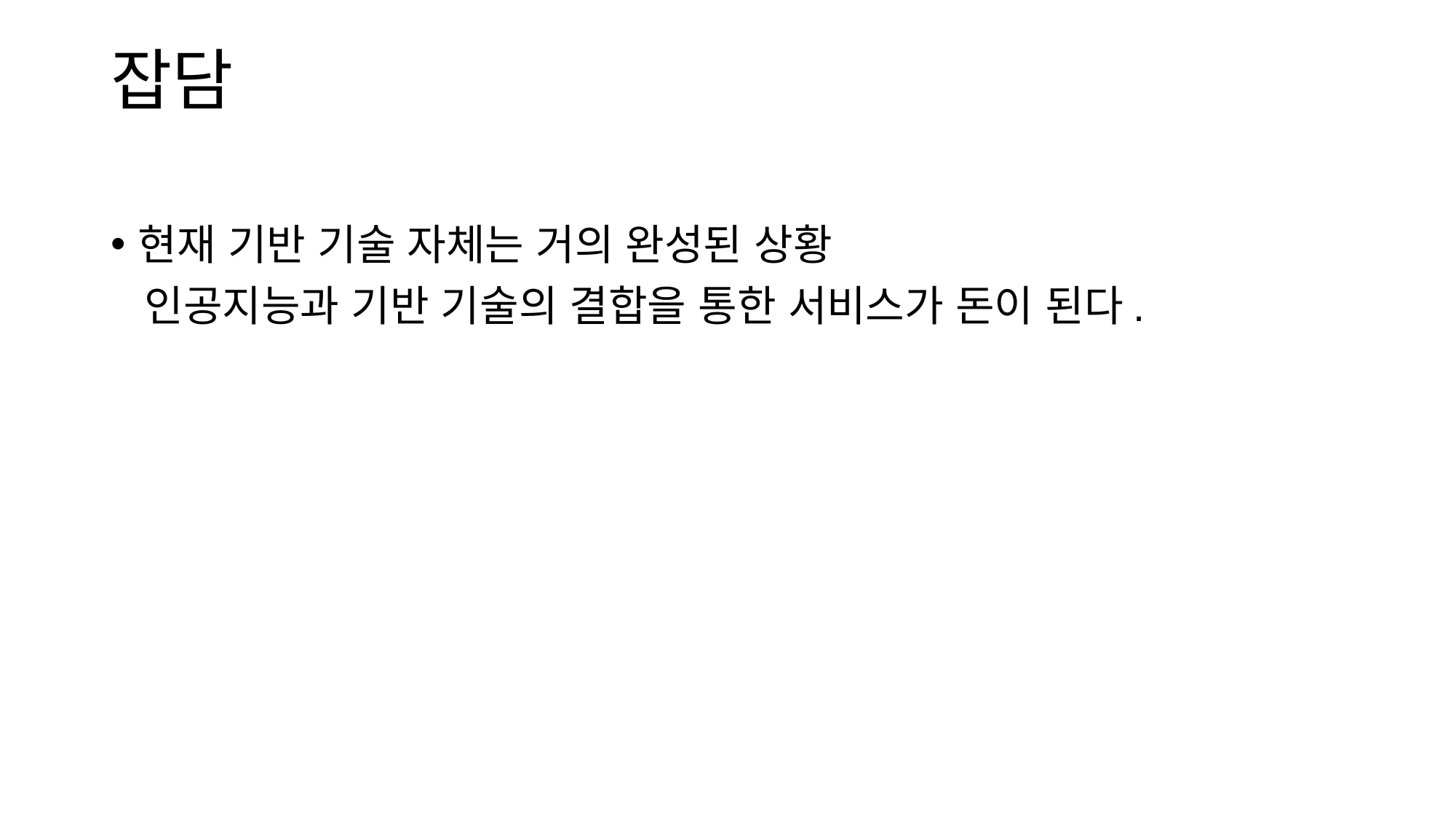

# 잡담
현재 기반 기술 자체는 거의 완성된 상황
  인공지능과 기반 기술의 결합을 통한 서비스가 돈이 된다.